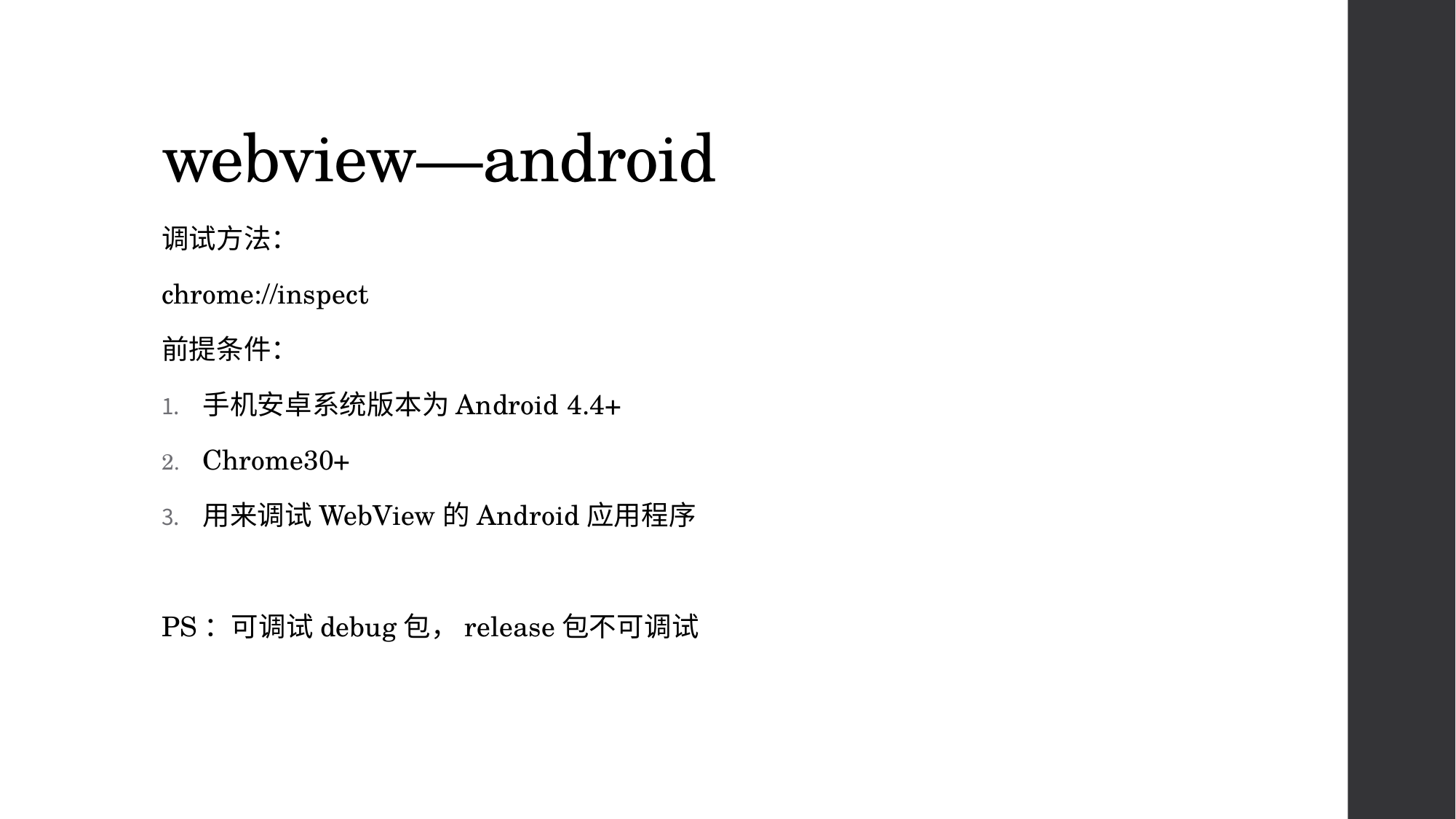

# webview—android
调试方法：
chrome://inspect
前提条件：
手机安卓系统版本为Android 4.4+
Chrome30+
用来调试WebView的Android应用程序

PS：可调试debug包，release包不可调试